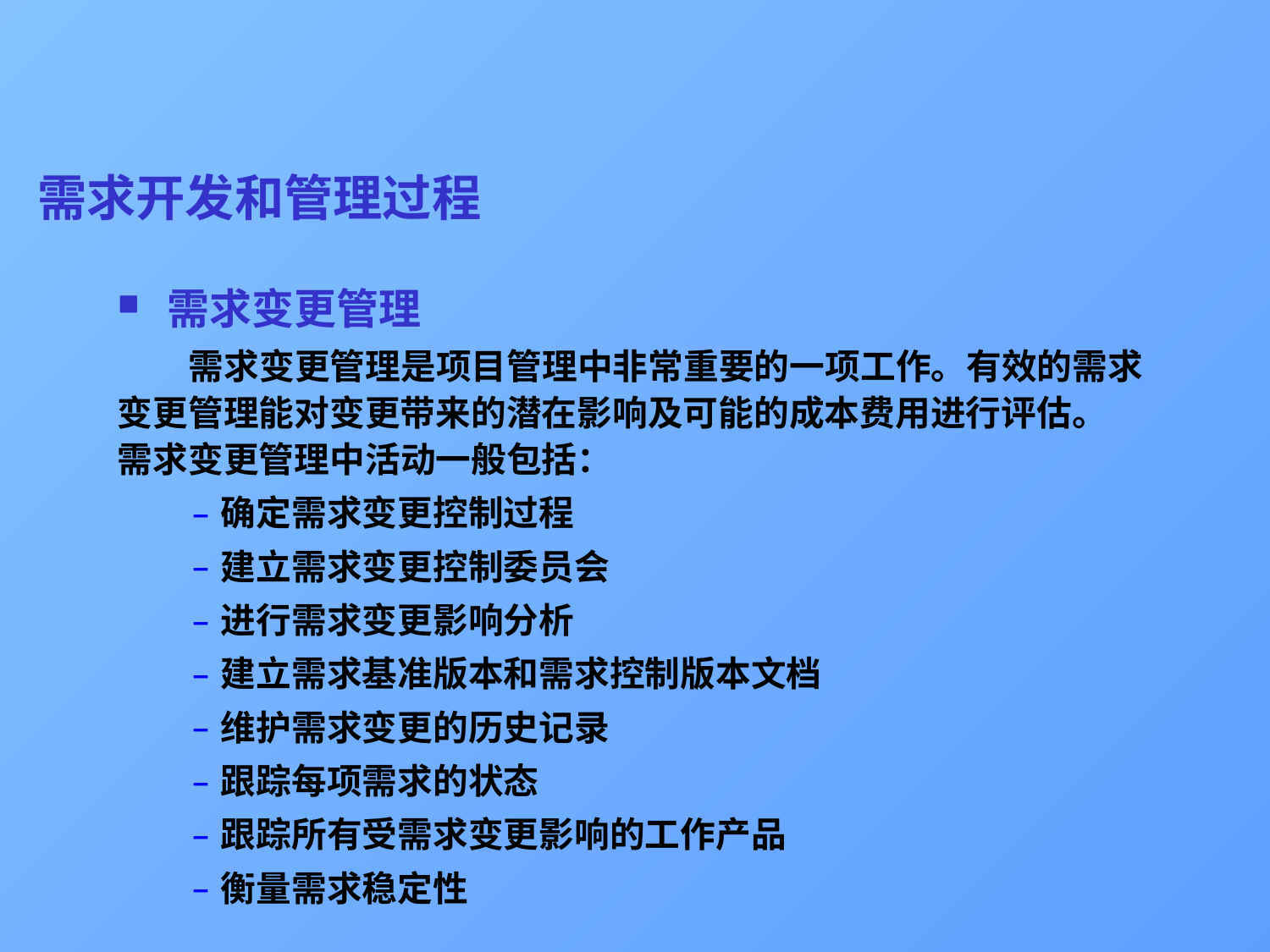

# 需求开发和管理过程
 需求变更管理
        需求变更管理是项目管理中非常重要的一项工作。有效的需求变更管理能对变更带来的潜在影响及可能的成本费用进行评估。
需求变更管理中活动一般包括：
确定需求变更控制过程
建立需求变更控制委员会
进行需求变更影响分析
建立需求基准版本和需求控制版本文档
维护需求变更的历史记录
跟踪每项需求的状态
跟踪所有受需求变更影响的工作产品
衡量需求稳定性